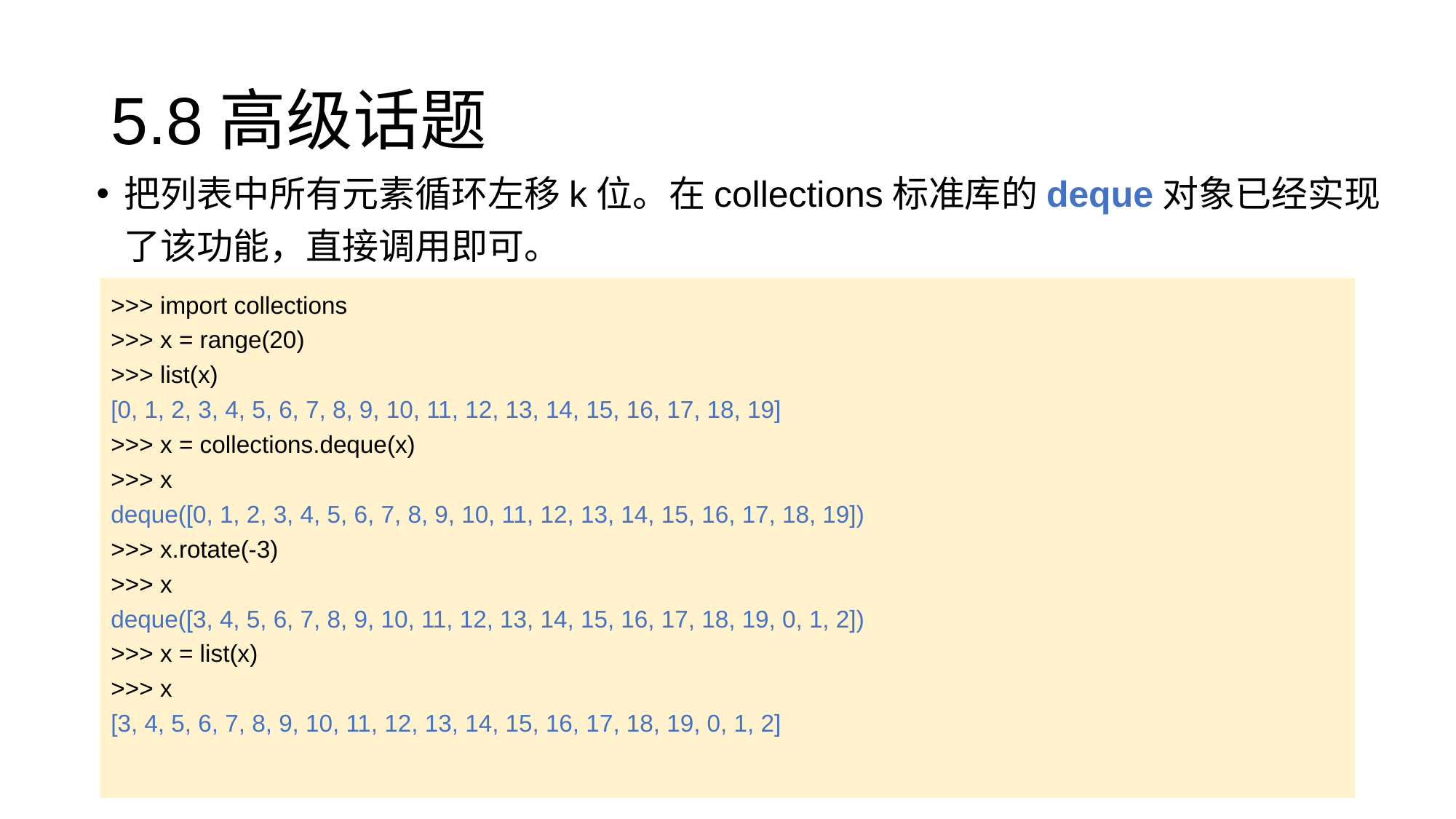

# 5.8高级话题
把列表中所有元素循环左移k位。在collections标准库的deque对象已经实现了该功能，直接调用即可。
>>> import collections
>>> x = range(20)
>>> list(x)
[0, 1, 2, 3, 4, 5, 6, 7, 8, 9, 10, 11, 12, 13, 14, 15, 16, 17, 18, 19]
>>> x = collections.deque(x)
>>> x
deque([0, 1, 2, 3, 4, 5, 6, 7, 8, 9, 10, 11, 12, 13, 14, 15, 16, 17, 18, 19])
>>> x.rotate(-3)
>>> x
deque([3, 4, 5, 6, 7, 8, 9, 10, 11, 12, 13, 14, 15, 16, 17, 18, 19, 0, 1, 2])
>>> x = list(x)
>>> x
[3, 4, 5, 6, 7, 8, 9, 10, 11, 12, 13, 14, 15, 16, 17, 18, 19, 0, 1, 2]